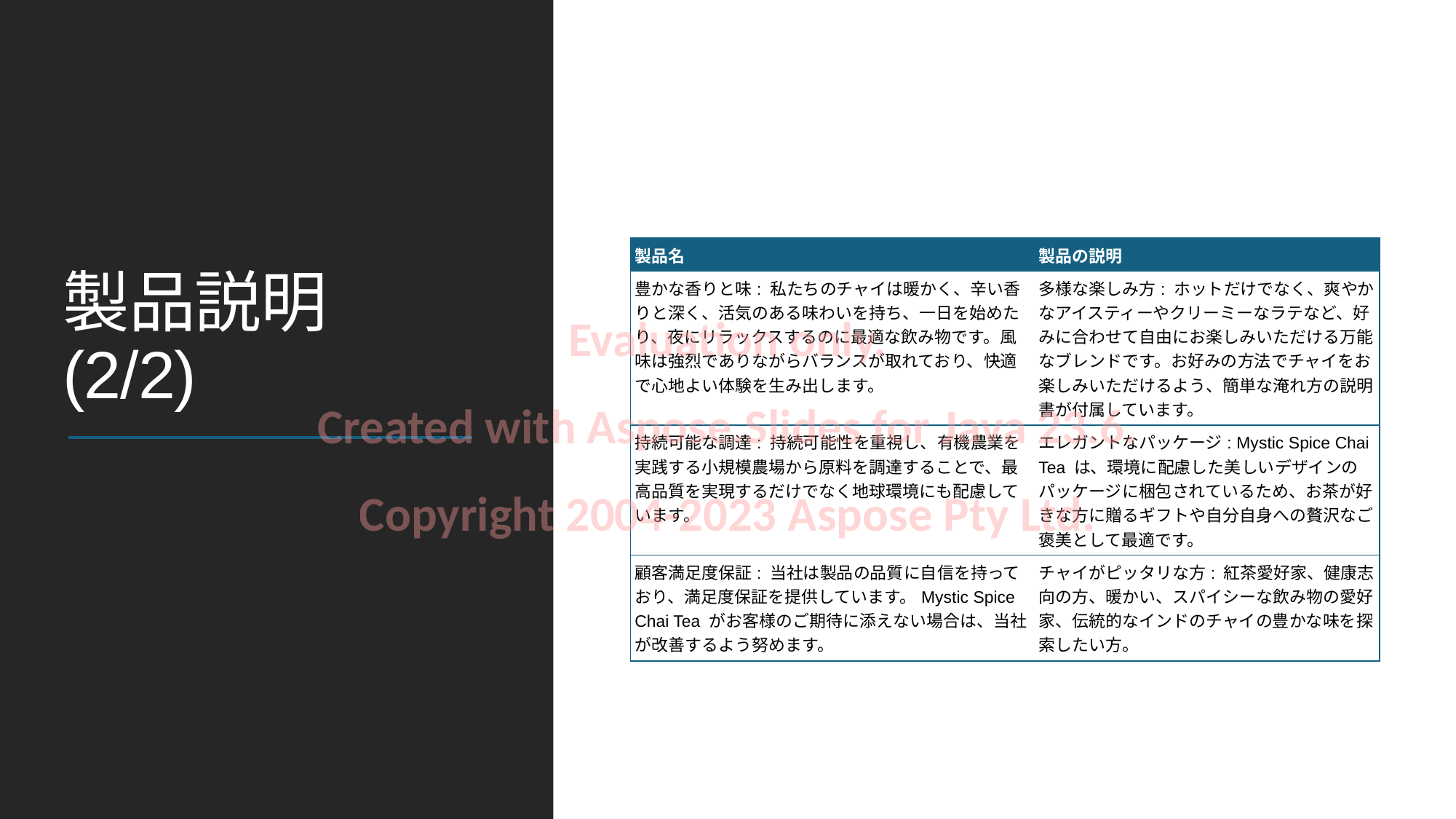

# 製品説明 (2/2)
| 製品名 | 製品の説明 |
| --- | --- |
| 豊かな香りと味: 私たちのチャイは暖かく、辛い香りと深く、活気のある味わいを持ち、一日を始めたり、夜にリラックスするのに最適な飲み物です。風味は強烈でありながらバランスが取れており、快適で心地よい体験を生み出します。 | 多様な楽しみ方: ホットだけでなく、爽やかなアイスティーやクリーミーなラテなど、好みに合わせて自由にお楽しみいただける万能なブレンドです。お好みの方法でチャイをお楽しみいただけるよう、簡単な淹れ方の説明書が付属しています。 |
| 持続可能な調達: 持続可能性を重視し、有機農業を実践する小規模農場から原料を調達することで、最高品質を実現するだけでなく地球環境にも配慮しています。 | エレガントなパッケージ: Mystic Spice Chai Tea は、環境に配慮した美しいデザインのパッケージに梱包されているため、お茶が好きな方に贈るギフトや自分自身への贅沢なご褒美として最適です。 |
| 顧客満足度保証: 当社は製品の品質に自信を持っており、満足度保証を提供しています。Mystic Spice Chai Tea がお客様のご期待に添えない場合は、当社が改善するよう努めます。 | チャイがピッタリな方: 紅茶愛好家、健康志向の方、暖かい、スパイシーな飲み物の愛好家、伝統的なインドのチャイの豊かな味を探索したい方。 |
Evaluation only.
Created with Aspose.Slides for Java 23.6.
Copyright 2004-2023 Aspose Pty Ltd.